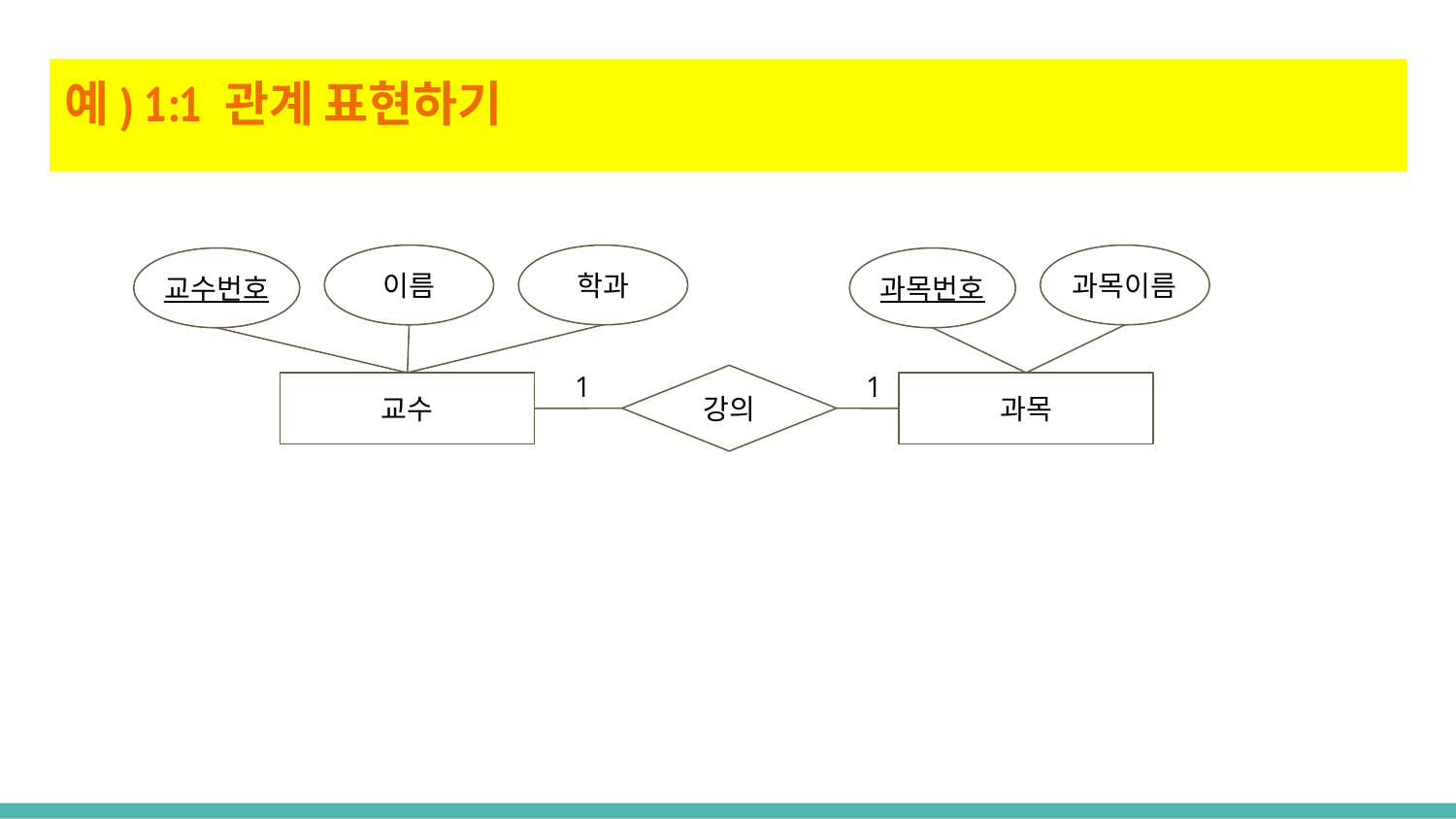

# 예) 1:1 관계 표현하기
이름
학과
과목이름
교수번호
과목번호
1
1
강의
교수
과목